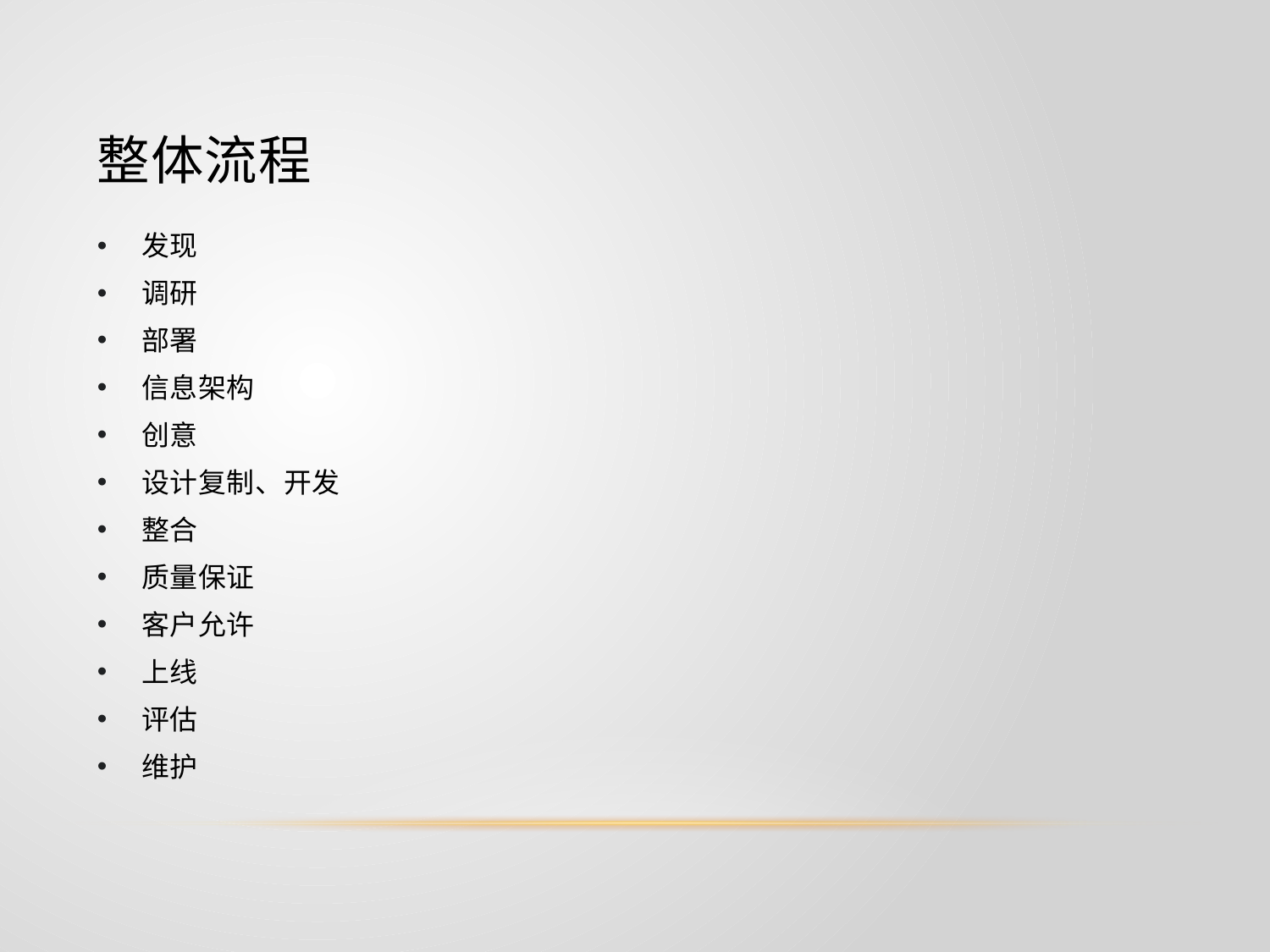

# 整体流程
发现
调研
部署
信息架构
创意
设计复制、开发
整合
质量保证
客户允许
上线
评估
维护